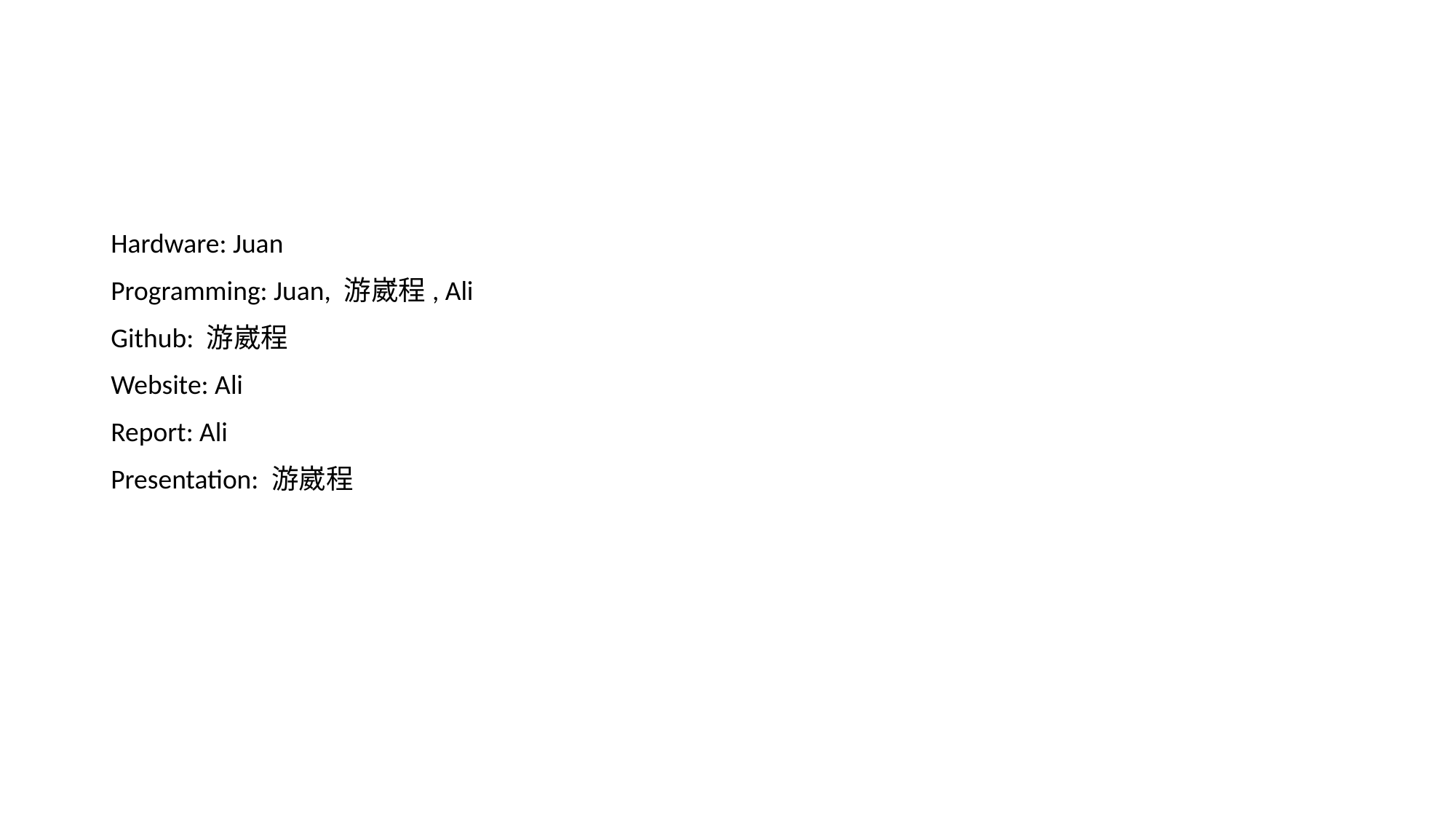

Hardware: Juan
Programming: Juan, 游崴程, Ali
Github: 游崴程
Website: Ali
Report: Ali
Presentation: 游崴程